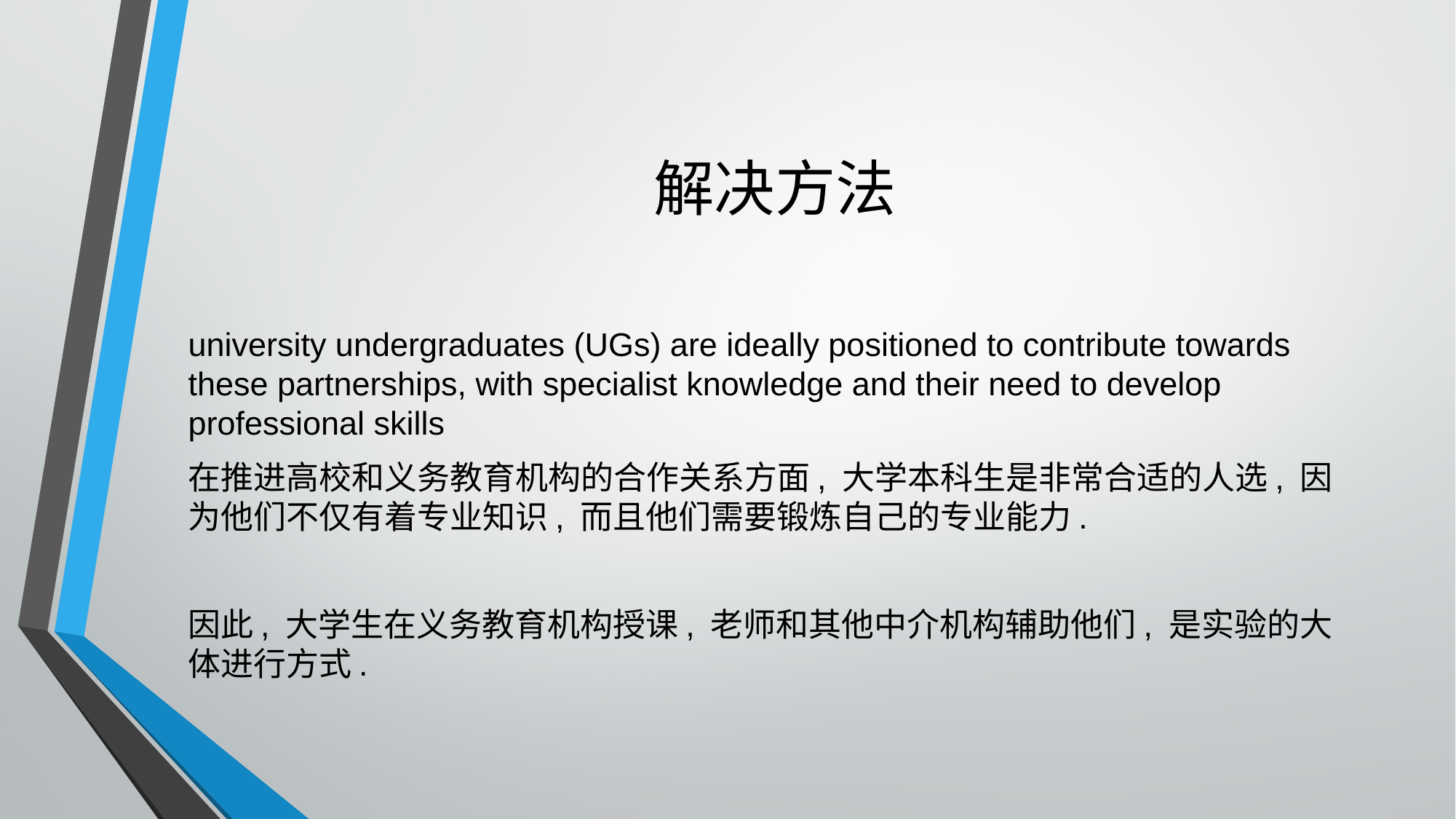

# 解决方法
university undergraduates (UGs) are ideally positioned to contribute towards these partnerships, with specialist knowledge and their need to develop professional skills
在推进高校和义务教育机构的合作关系方面, 大学本科生是非常合适的人选, 因为他们不仅有着专业知识, 而且他们需要锻炼自己的专业能力.

因此, 大学生在义务教育机构授课, 老师和其他中介机构辅助他们, 是实验的大体进行方式.